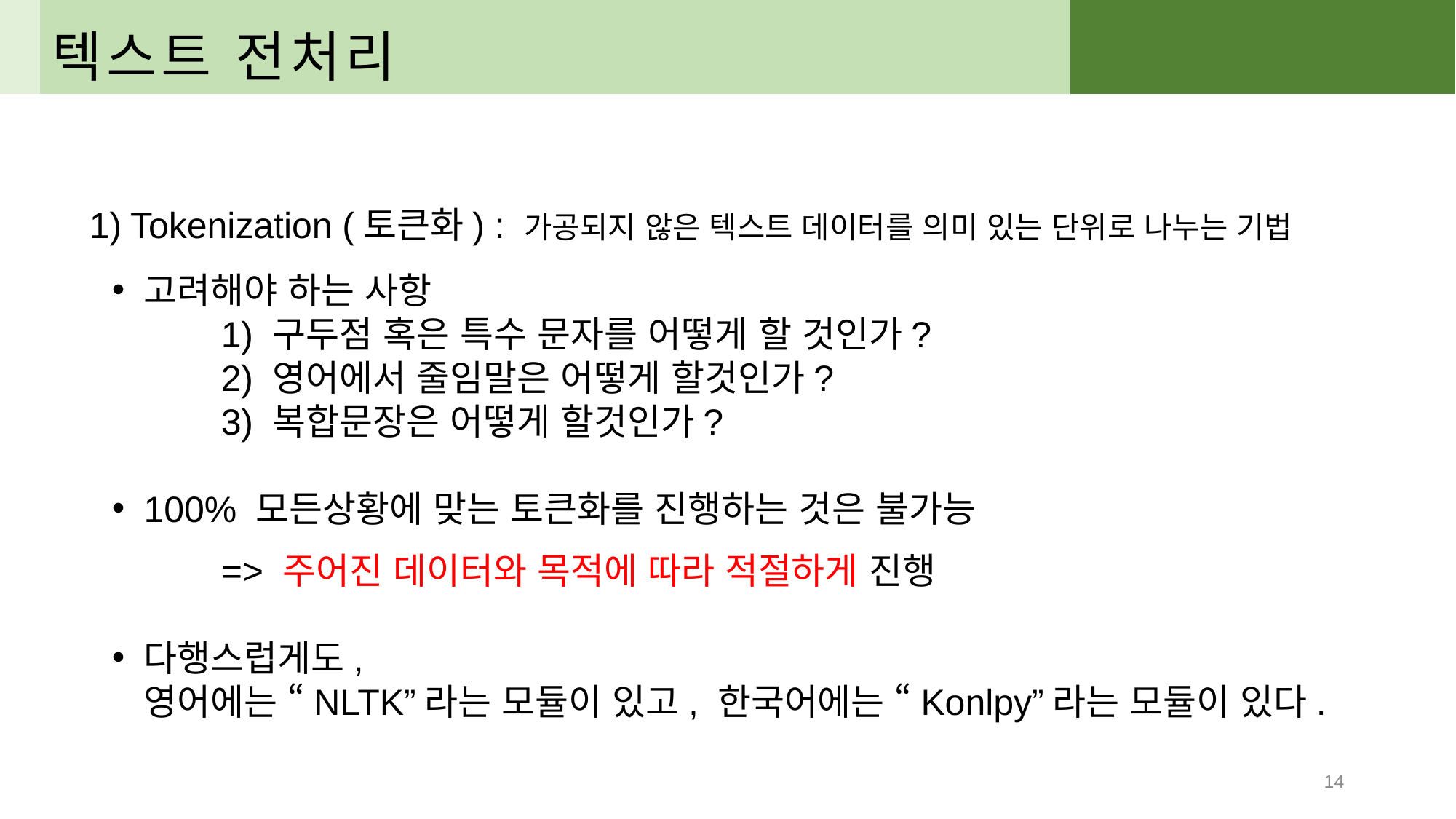

텍스트 전처리

Tokenization (토큰화) : 가공되지 않은 텍스트 데이터를 의미 있는 단위로 나누는 기법
고려해야 하는 사항
	1) 구두점 혹은 특수 문자를 어떻게 할 것인가?
	2) 영어에서 줄임말은 어떻게 할것인가?
	3) 복합문장은 어떻게 할것인가?

100% 모든상황에 맞는 토큰화를 진행하는 것은 불가능

	=> 주어진 데이터와 목적에 따라 적절하게 진행

다행스럽게도,
영어에는 “NLTK”라는 모듈이 있고, 한국어에는 “Konlpy”라는 모듈이 있다.
14